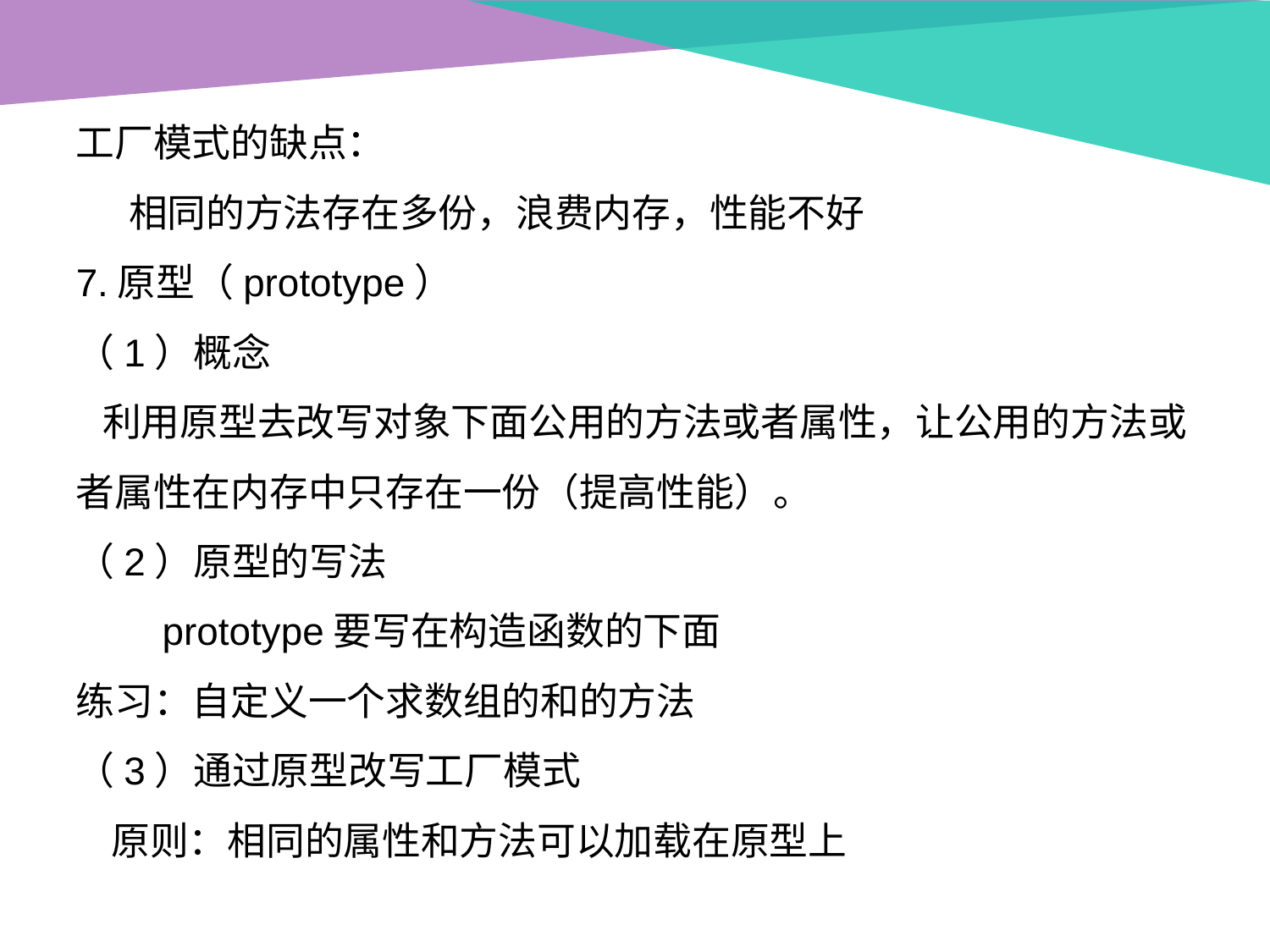

工厂模式的缺点：
     相同的方法存在多份，浪费内存，性能不好
7.原型（prototype）
（1）概念
  利用原型去改写对象下面公用的方法或者属性，让公用的方法或者属性在内存中只存在一份（提高性能）。
（2）原型的写法
        prototype要写在构造函数的下面
练习：自定义一个求数组的和的方法
（3）通过原型改写工厂模式
   原则：相同的属性和方法可以加载在原型上